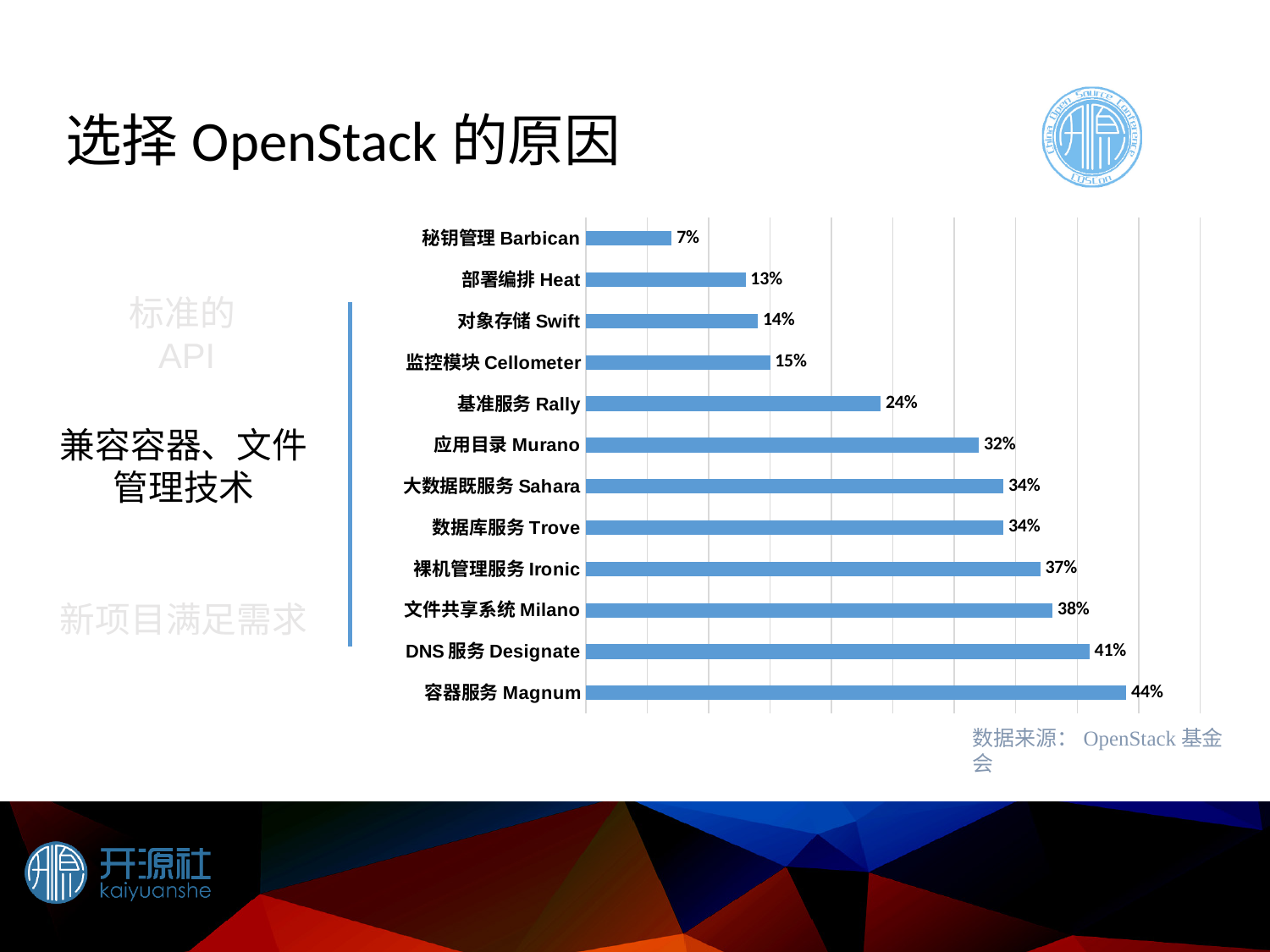

# 选择OpenStack的原因

### Chart

| Category | 最受关注的OpenStack项目 |
|---|---|
| 容器服务Magnum | 0.44 |
| DNS服务Designate | 0.41 |
| 文件共享系统Milano | 0.38 |
| 裸机管理服务Ironic | 0.37 |
| 数据库服务Trove | 0.34 |
| 大数据既服务Sahara | 0.34 |
| 应用目录Murano | 0.32 |
| 基准服务Rally | 0.24 |
| 监控模块Cellometer | 0.15 |
| 对象存储Swift | 0.14 |
| 部署编排Heat | 0.13 |
| 秘钥管理Barbican | 0.07 |
标准的API
兼容容器、文件管理技术
新项目满足需求
数据来源：OpenStack基金会